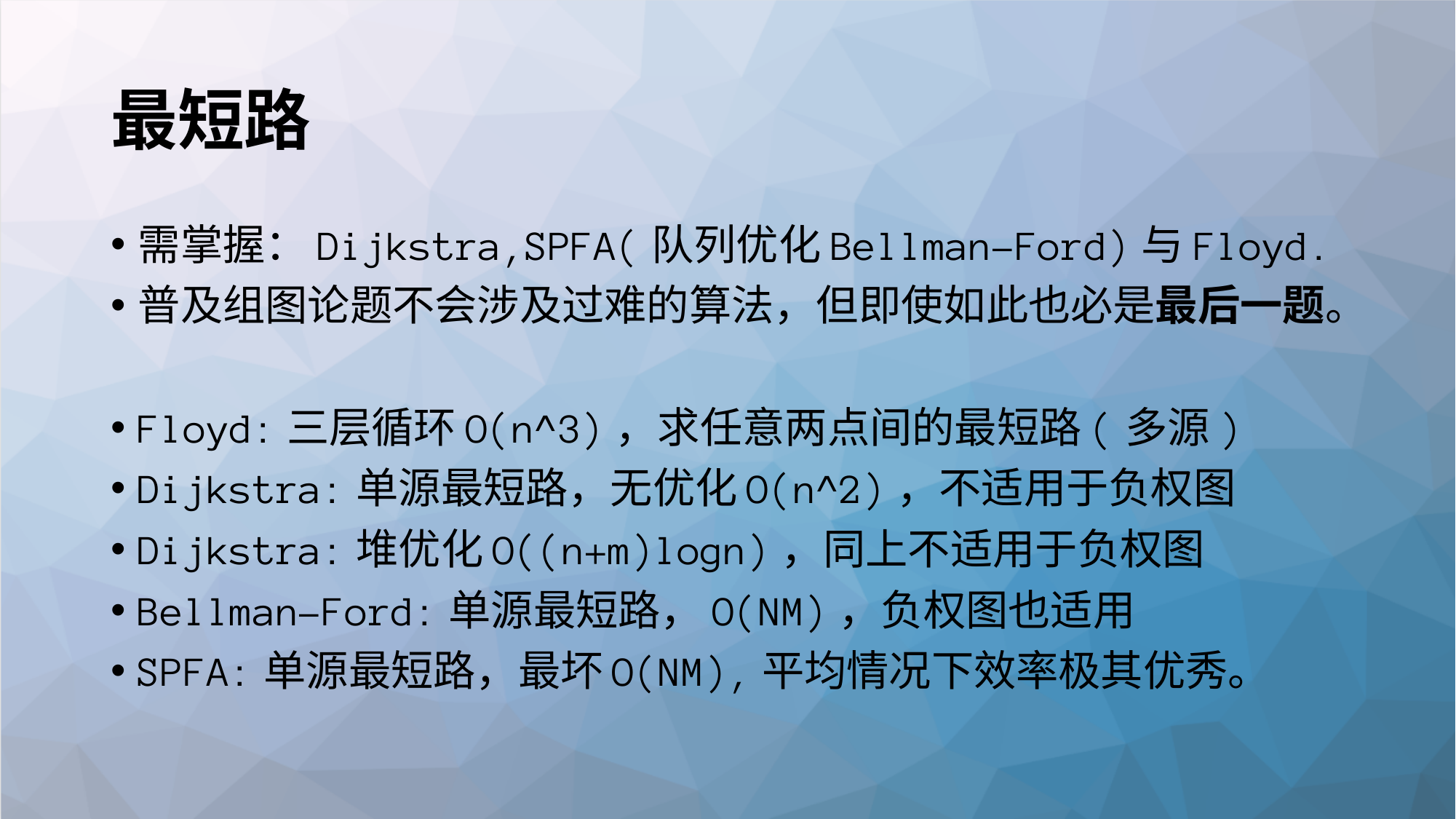

# 最短路
需掌握：Dijkstra,SPFA(队列优化Bellman-Ford)与Floyd.
普及组图论题不会涉及过难的算法，但即使如此也必是最后一题。

Floyd:三层循环O(n^3)，求任意两点间的最短路(多源)
Dijkstra:单源最短路，无优化O(n^2)，不适用于负权图
Dijkstra:堆优化O((n+m)logn)，同上不适用于负权图
Bellman-Ford:单源最短路，O(NM)，负权图也适用
SPFA:单源最短路，最坏O(NM),平均情况下效率极其优秀。